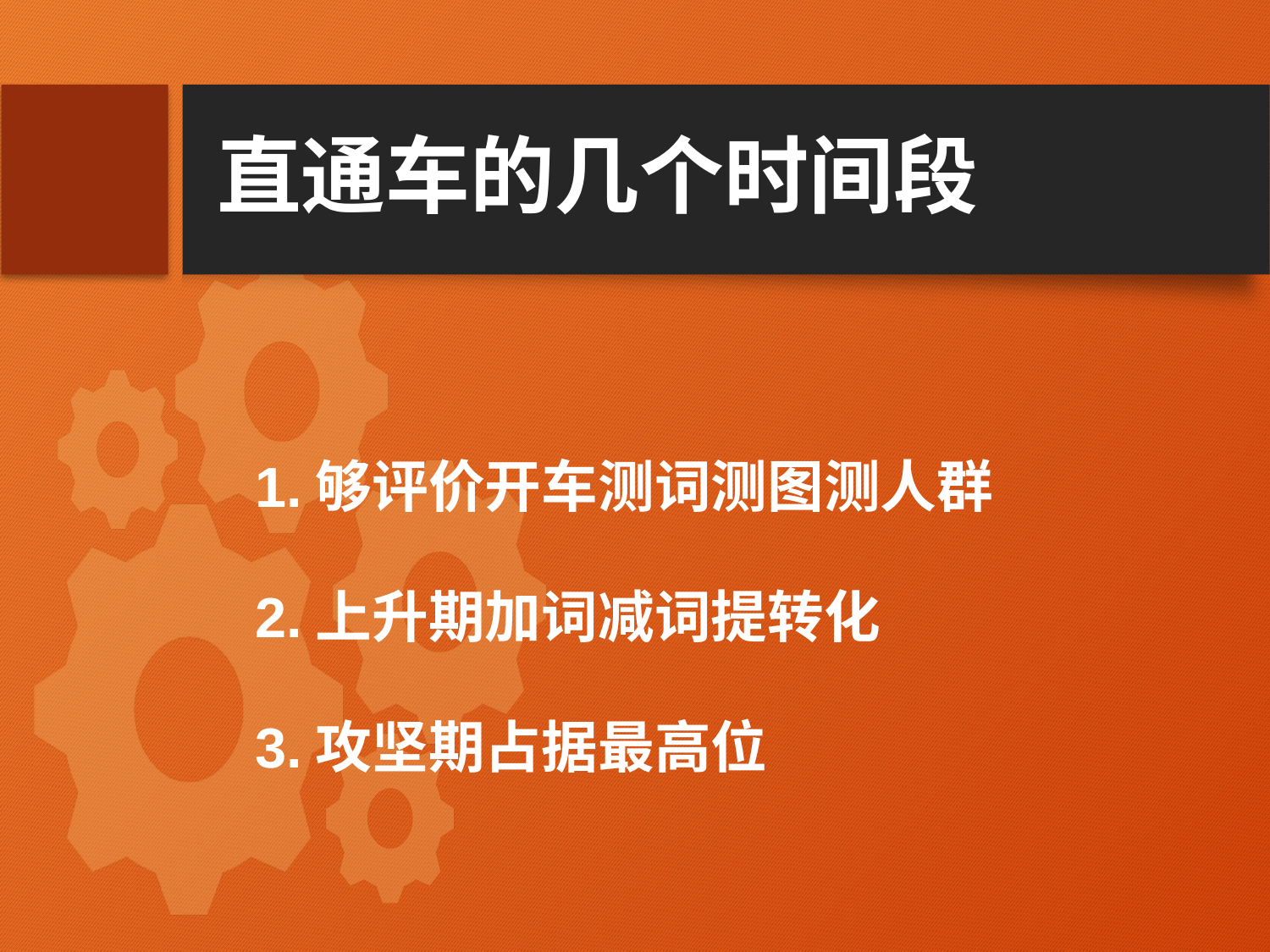

直通车的几个时间段
1.够评价开车测词测图测人群
2.上升期加词减词提转化
3.攻坚期占据最高位